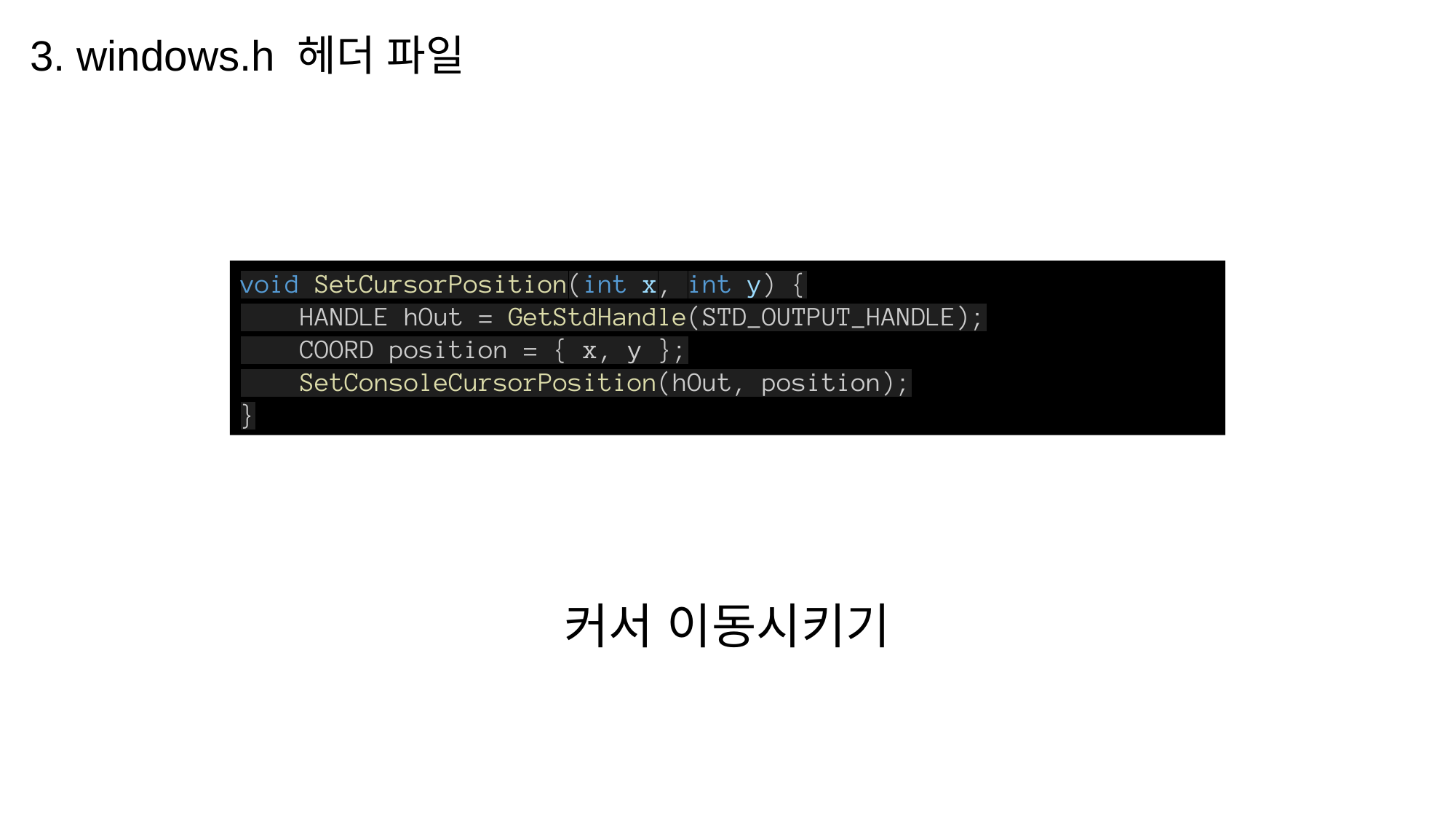

3. windows.h 헤더 파일
void SetCursorPosition(int x, int y) {
    HANDLE hOut = GetStdHandle(STD_OUTPUT_HANDLE);
    COORD position = { x, y };
    SetConsoleCursorPosition(hOut, position);
}
커서 이동시키기